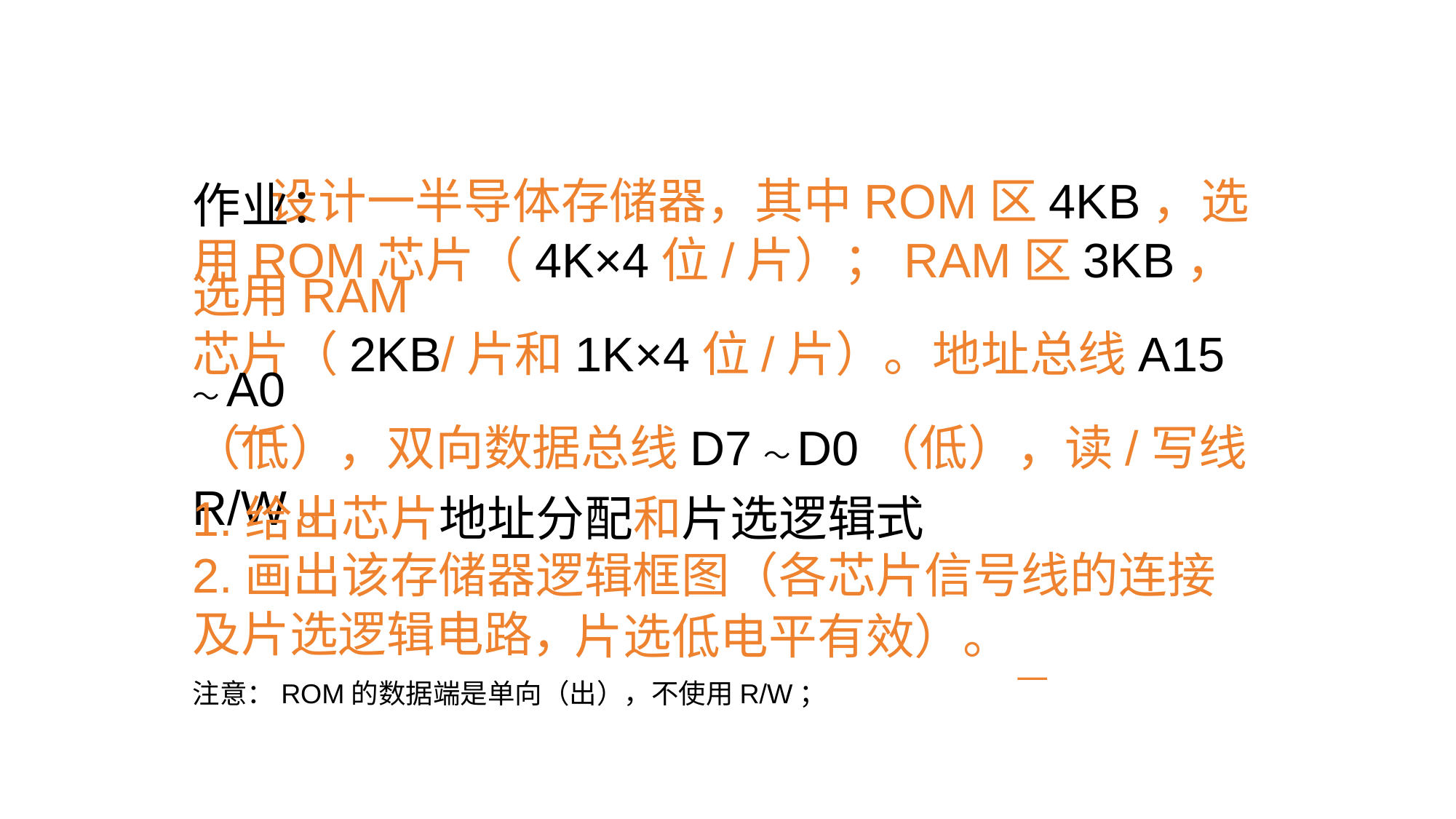

作业：
      设计一半导体存储器，其中ROM区4KB，选
用ROM芯片（4K×4位/片）；RAM区3KB，选用RAM
芯片（2KB/片和1K×4位/片）。地址总线A15～A0
（低），双向数据总线D7～D0（低），读/写线
R/W。

1.给出芯片地址分配和片选逻辑式
2.画出该存储器逻辑框图（各芯片信号线的连接
及片选逻辑电路，
片选低电平有效）。
注意：ROM的数据端是单向（出），不使用R/W；